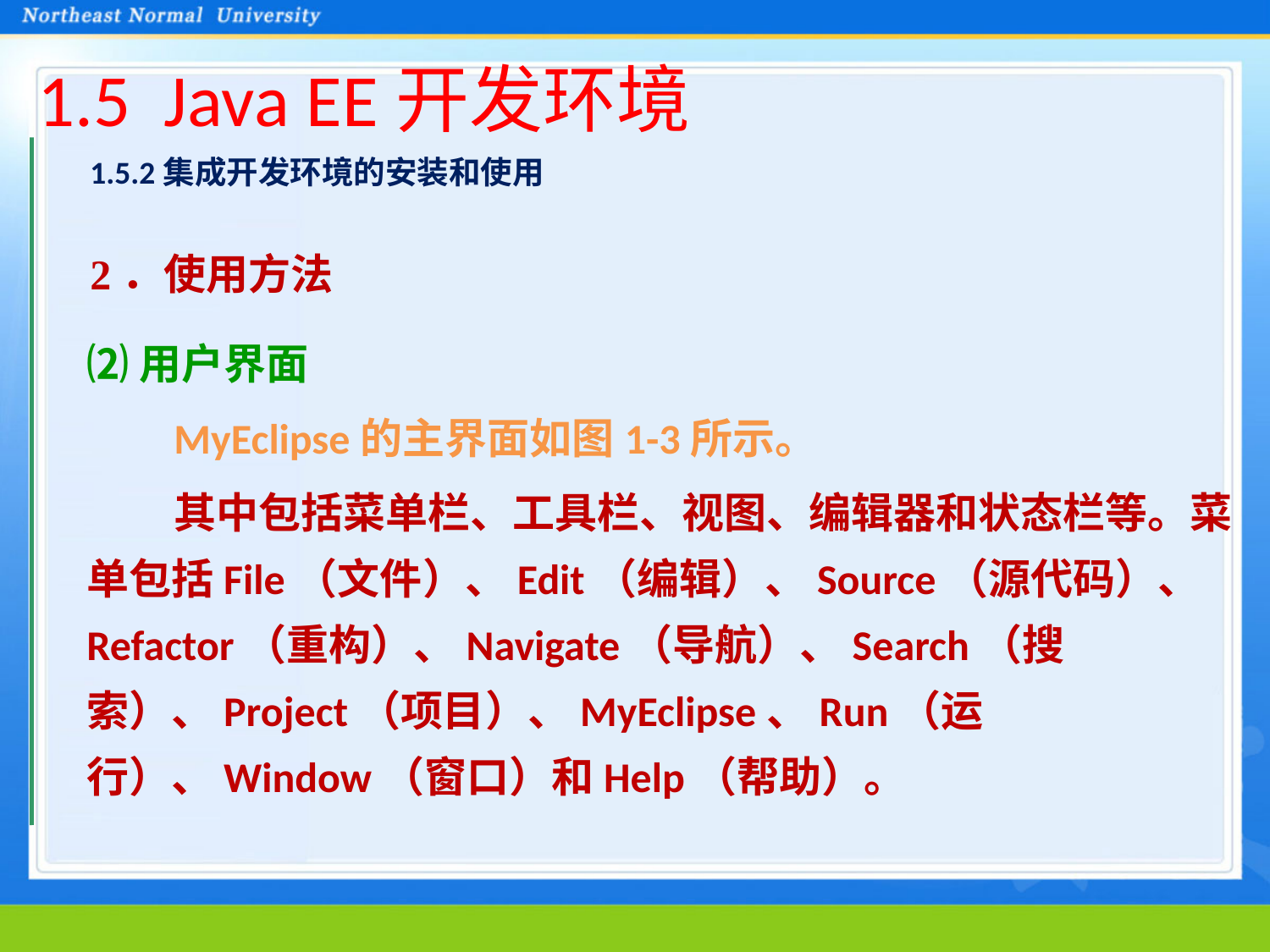

# 1.5  Java EE开发环境
1.5.2集成开发环境的安装和使用
2．使用方法
⑵用户界面
MyEclipse的主界面如图1-3所示。
其中包括菜单栏、工具栏、视图、编辑器和状态栏等。菜单包括File（文件）、Edit（编辑）、Source（源代码）、Refactor（重构）、Navigate（导航）、Search（搜索）、Project（项目）、MyEclipse、Run（运行）、Window（窗口）和Help（帮助）。